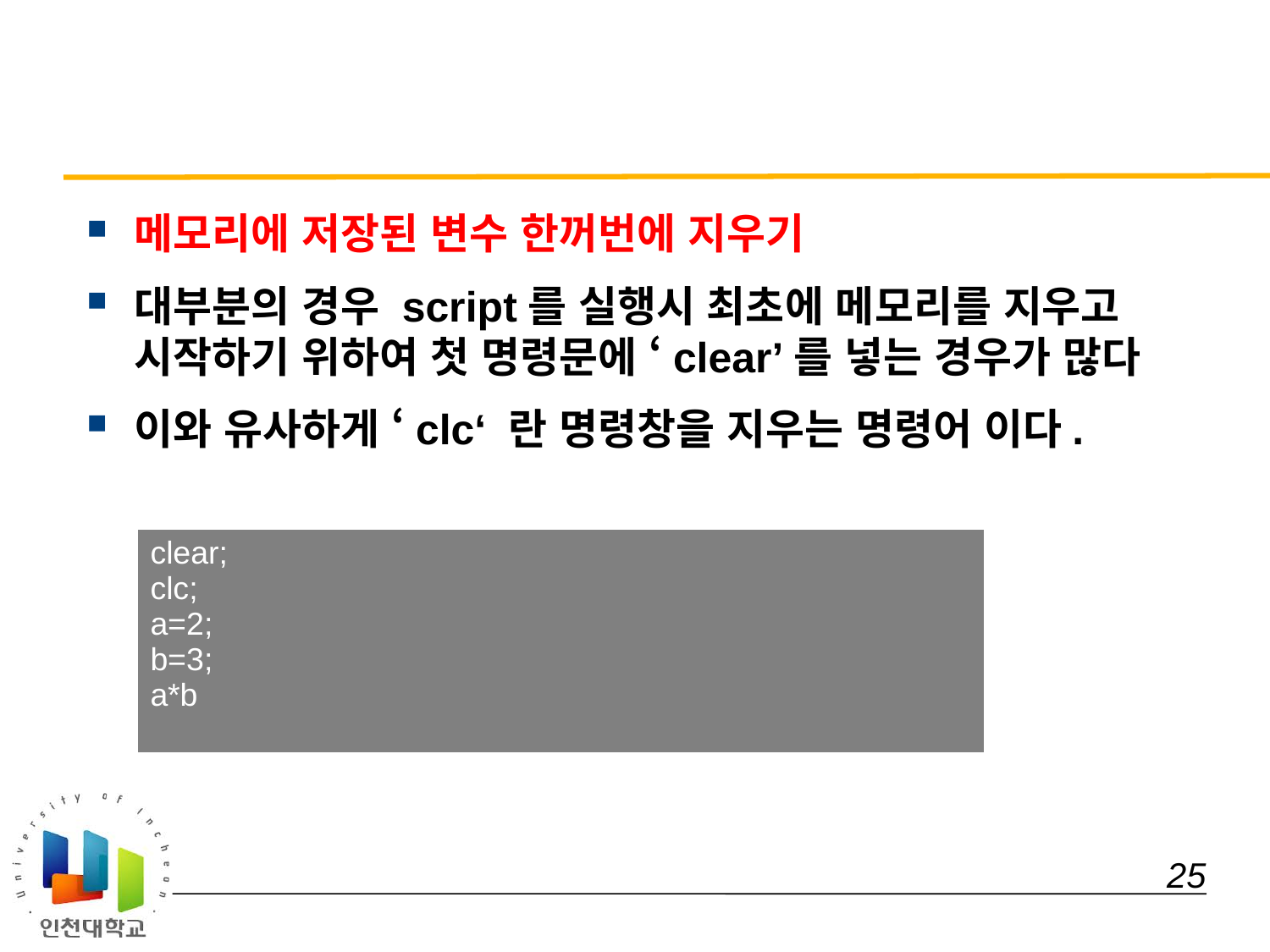

#
메모리에 저장된 변수 한꺼번에 지우기
대부분의 경우 script를 실행시 최초에 메모리를 지우고 시작하기 위하여 첫 명령문에 ‘clear’를 넣는 경우가 많다
이와 유사하게 ‘clc‘ 란 명령창을 지우는 명령어 이다.

| clear; clc; a=2; b=3; a\*b |
| --- |
 25